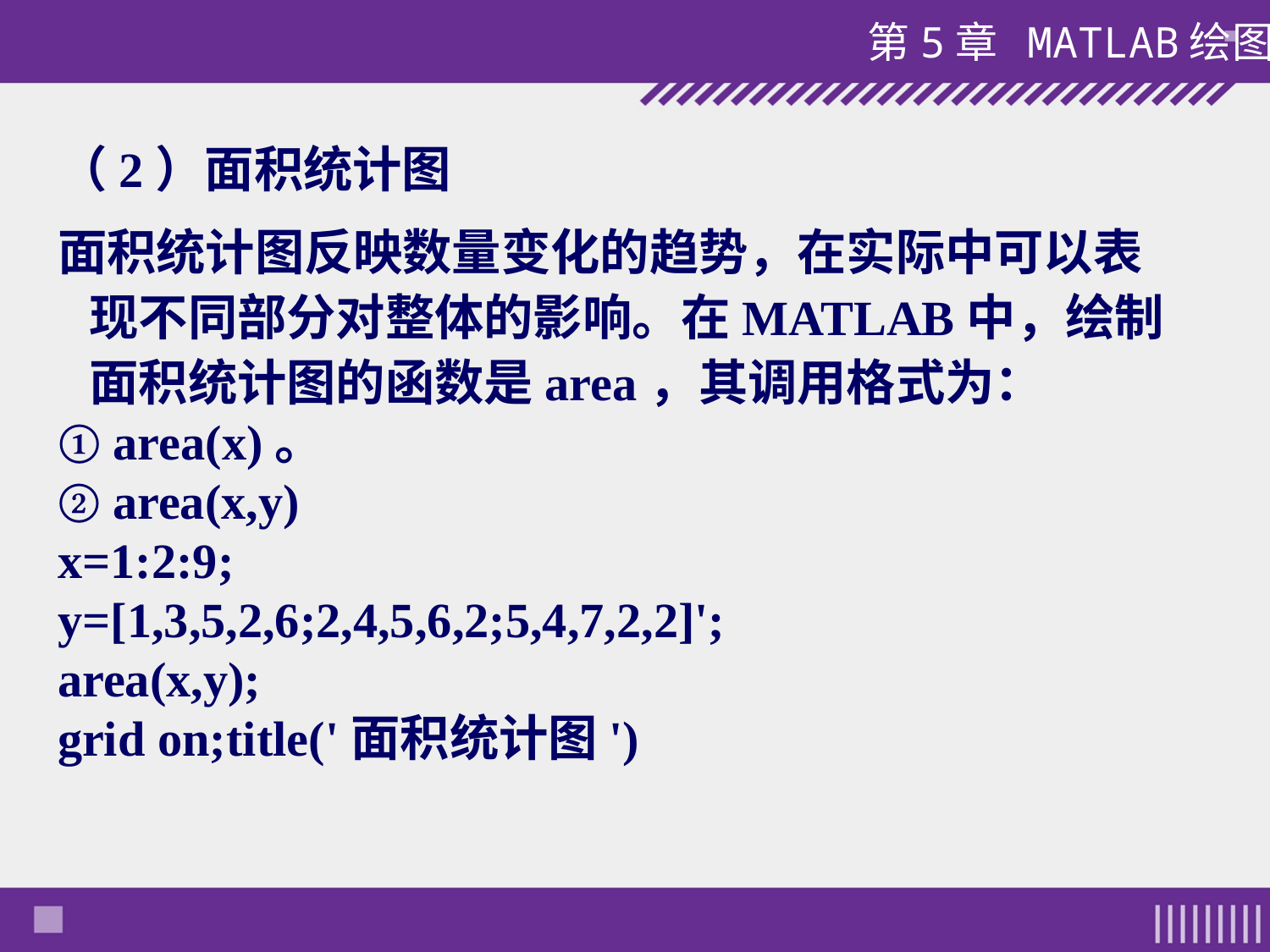

（2）面积统计图
面积统计图反映数量变化的趋势，在实际中可以表现不同部分对整体的影响。在MATLAB中，绘制面积统计图的函数是area，其调用格式为：
① area(x)。
② area(x,y)
x=1:2:9;
y=[1,3,5,2,6;2,4,5,6,2;5,4,7,2,2]';
area(x,y);
grid on;title('面积统计图')